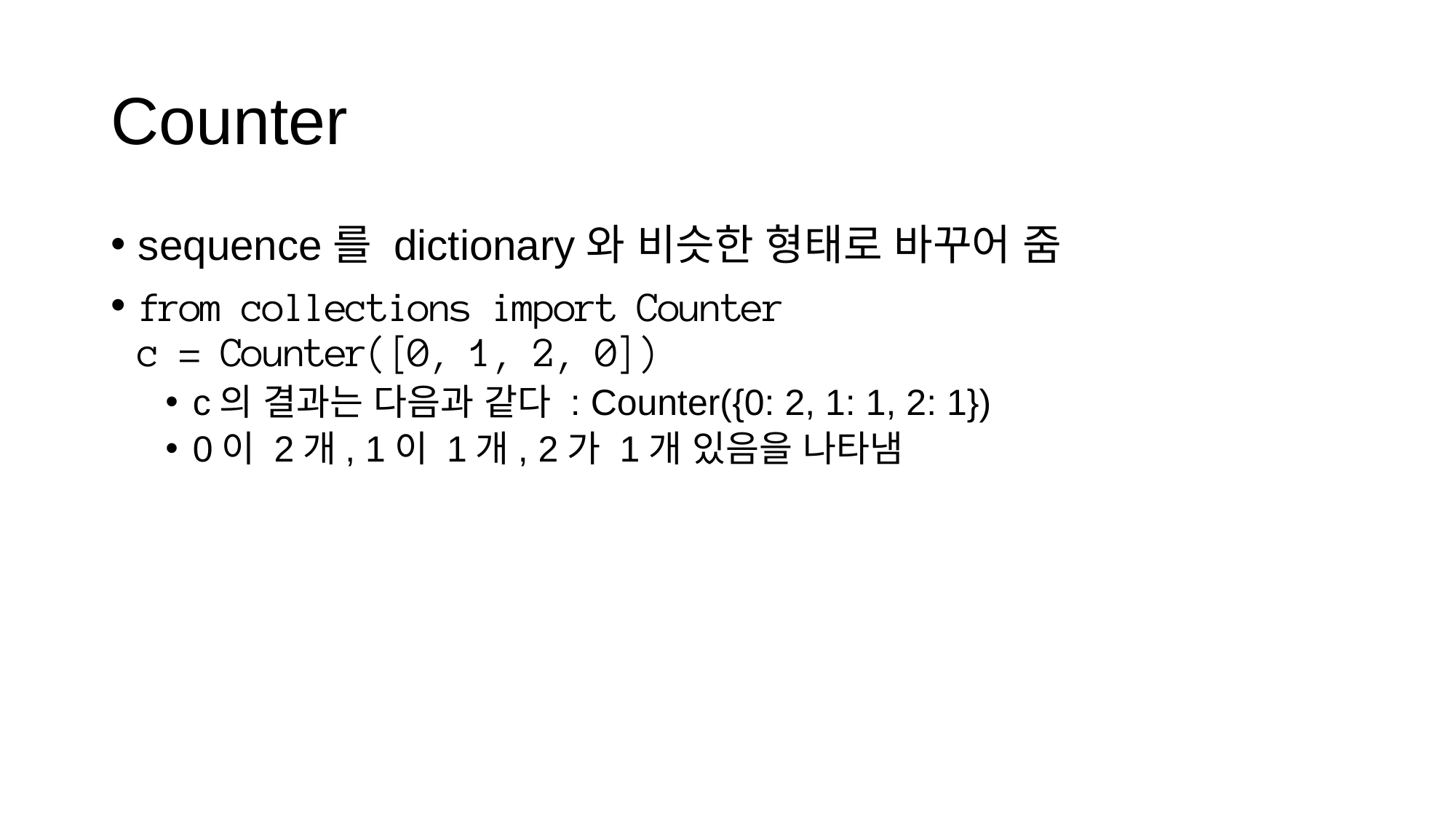

# Counter
sequence를 dictionary와 비슷한 형태로 바꾸어 줌
from collections import Counter
c = Counter([0, 1, 2, 0])
c의 결과는 다음과 같다 : Counter({0: 2, 1: 1, 2: 1})
0이 2개, 1이 1개, 2가 1개 있음을 나타냄